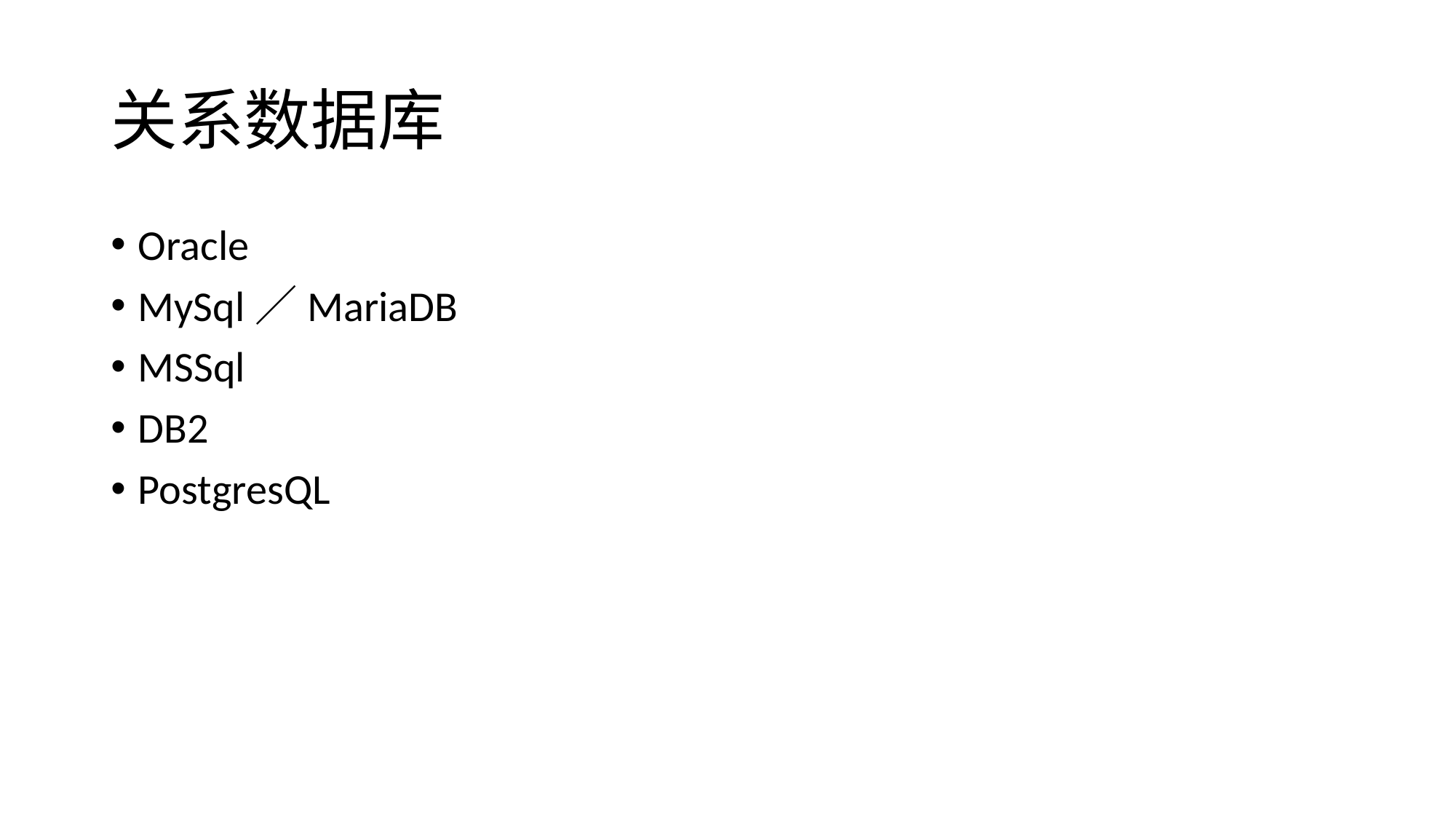

# 关系数据库
Oracle
MySql／MariaDB
MSSql
DB2
PostgresQL